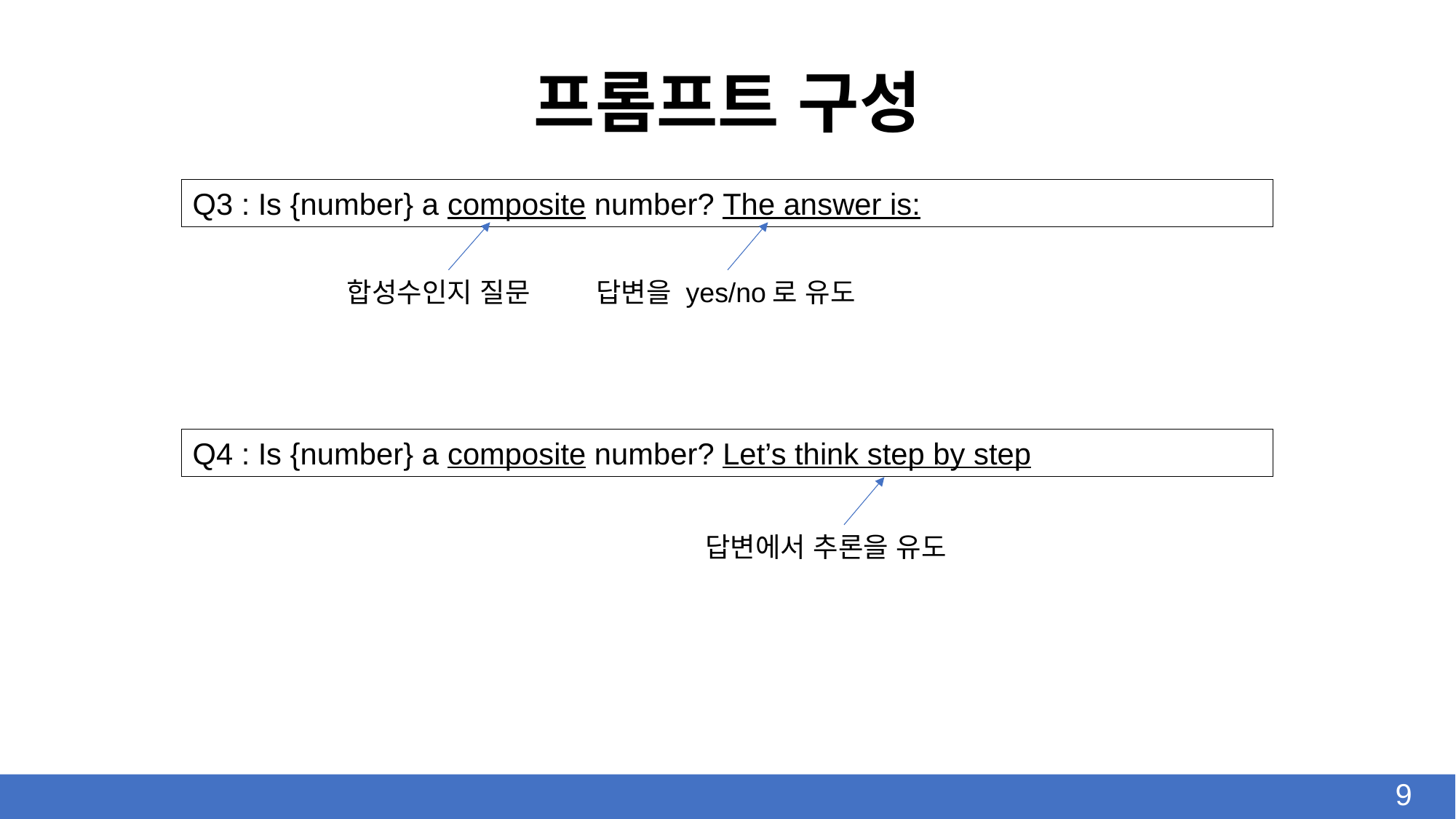

프롬프트 구성
Q3 : Is {number} a composite number? The answer is:
합성수인지 질문
답변을 yes/no로 유도
Q4 : Is {number} a composite number? Let’s think step by step
답변에서 추론을 유도

9